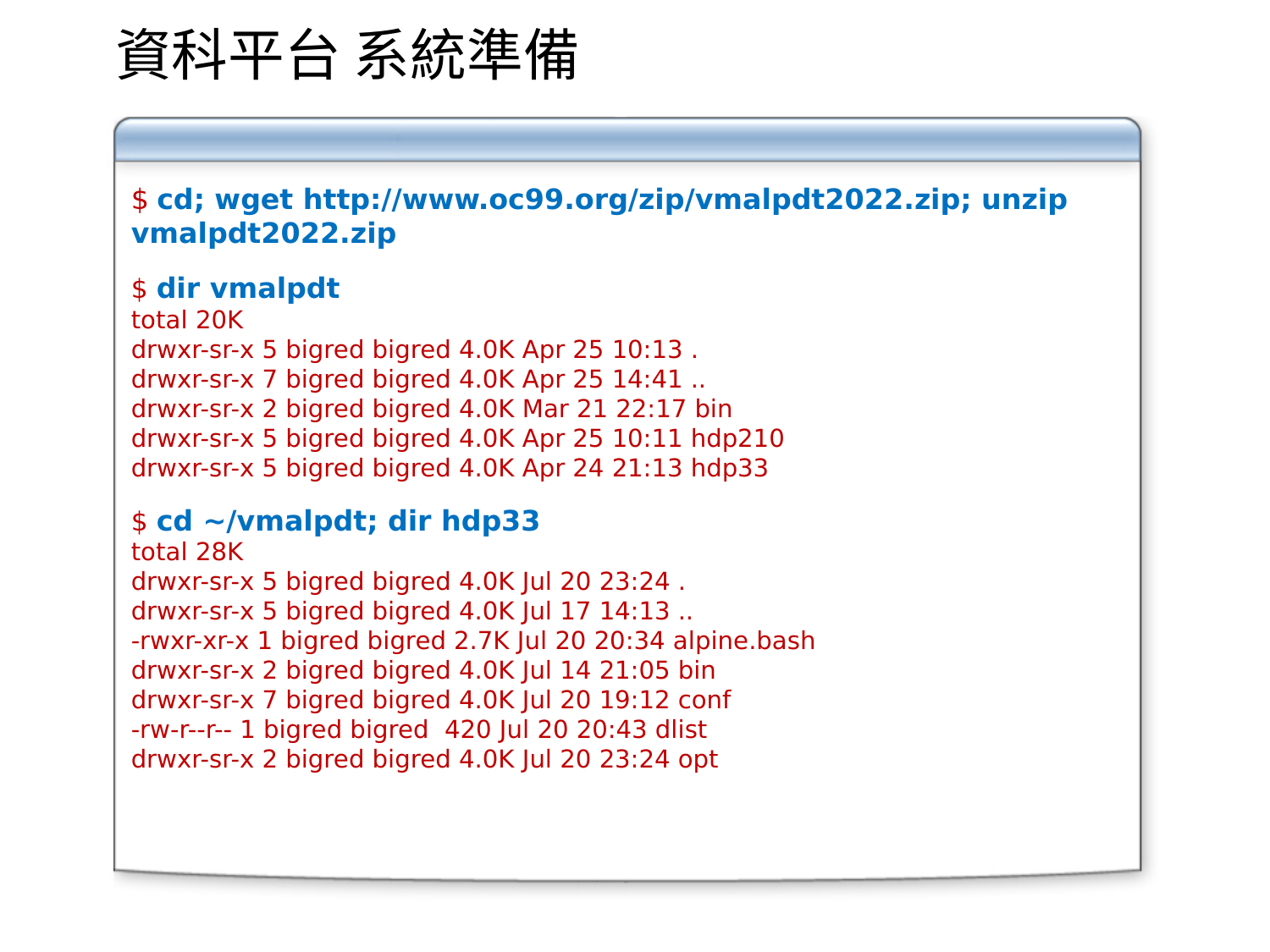

# 資科平台 系統準備
$ cd; wget http://www.oc99.org/zip/vmalpdt2022.zip; unzip vmalpdt2022.zip

$ dir vmalpdt
total 20K
drwxr-sr-x 5 bigred bigred 4.0K Apr 25 10:13 .
drwxr-sr-x 7 bigred bigred 4.0K Apr 25 14:41 ..
drwxr-sr-x 2 bigred bigred 4.0K Mar 21 22:17 bin
drwxr-sr-x 5 bigred bigred 4.0K Apr 25 10:11 hdp210
drwxr-sr-x 5 bigred bigred 4.0K Apr 24 21:13 hdp33

$ cd ~/vmalpdt; dir hdp33
total 28K
drwxr-sr-x 5 bigred bigred 4.0K Jul 20 23:24 .
drwxr-sr-x 5 bigred bigred 4.0K Jul 17 14:13 ..
-rwxr-xr-x 1 bigred bigred 2.7K Jul 20 20:34 alpine.bash
drwxr-sr-x 2 bigred bigred 4.0K Jul 14 21:05 bin
drwxr-sr-x 7 bigred bigred 4.0K Jul 20 19:12 conf
-rw-r--r-- 1 bigred bigred  420 Jul 20 20:43 dlist
drwxr-sr-x 2 bigred bigred 4.0K Jul 20 23:24 opt